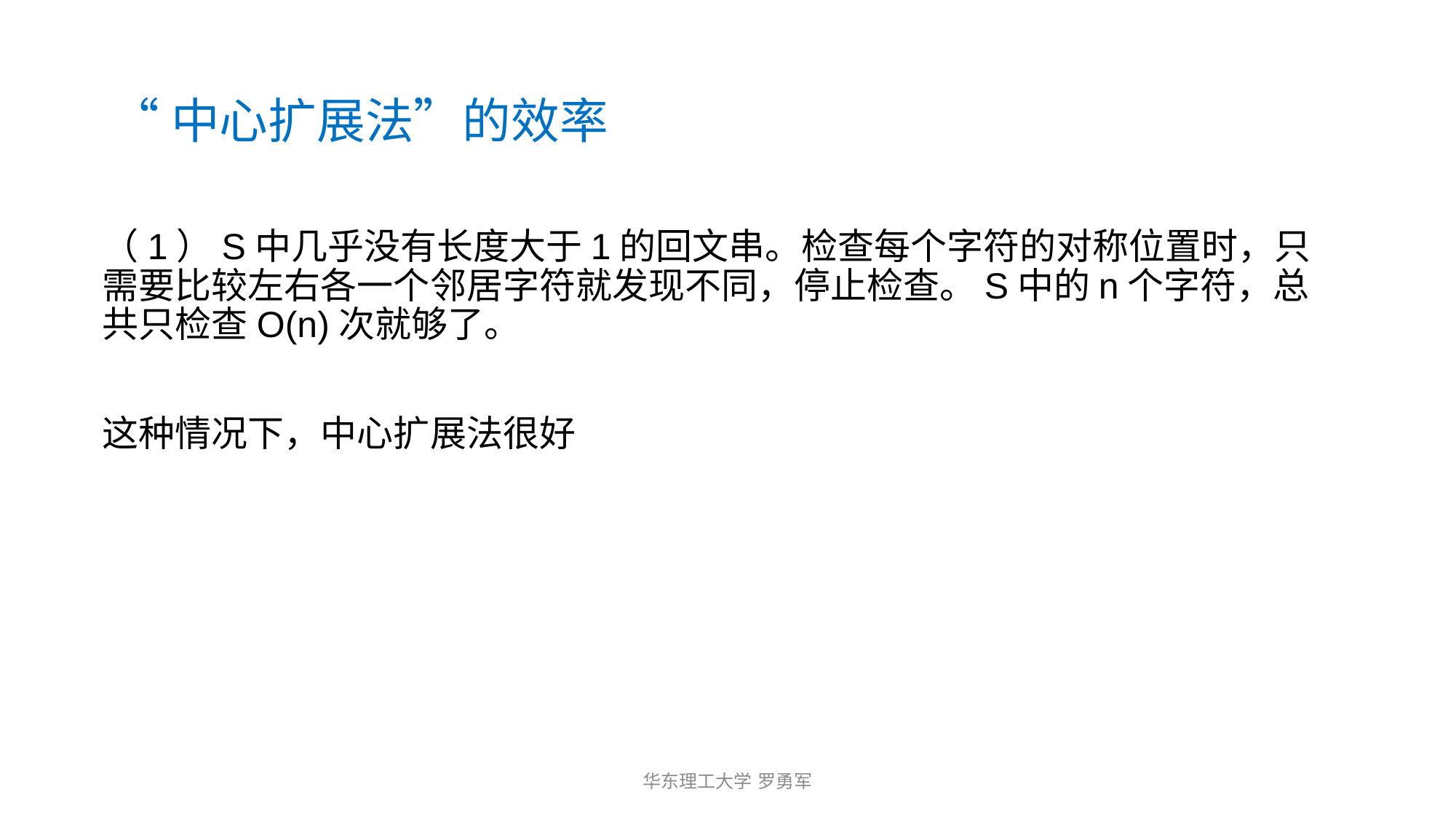

# “中心扩展法”的效率
（1）S中几乎没有长度大于1的回文串。检查每个字符的对称位置时，只需要比较左右各一个邻居字符就发现不同，停止检查。S中的n个字符，总共只检查O(n)次就够了。

这种情况下，中心扩展法很好
华东理工大学 罗勇军